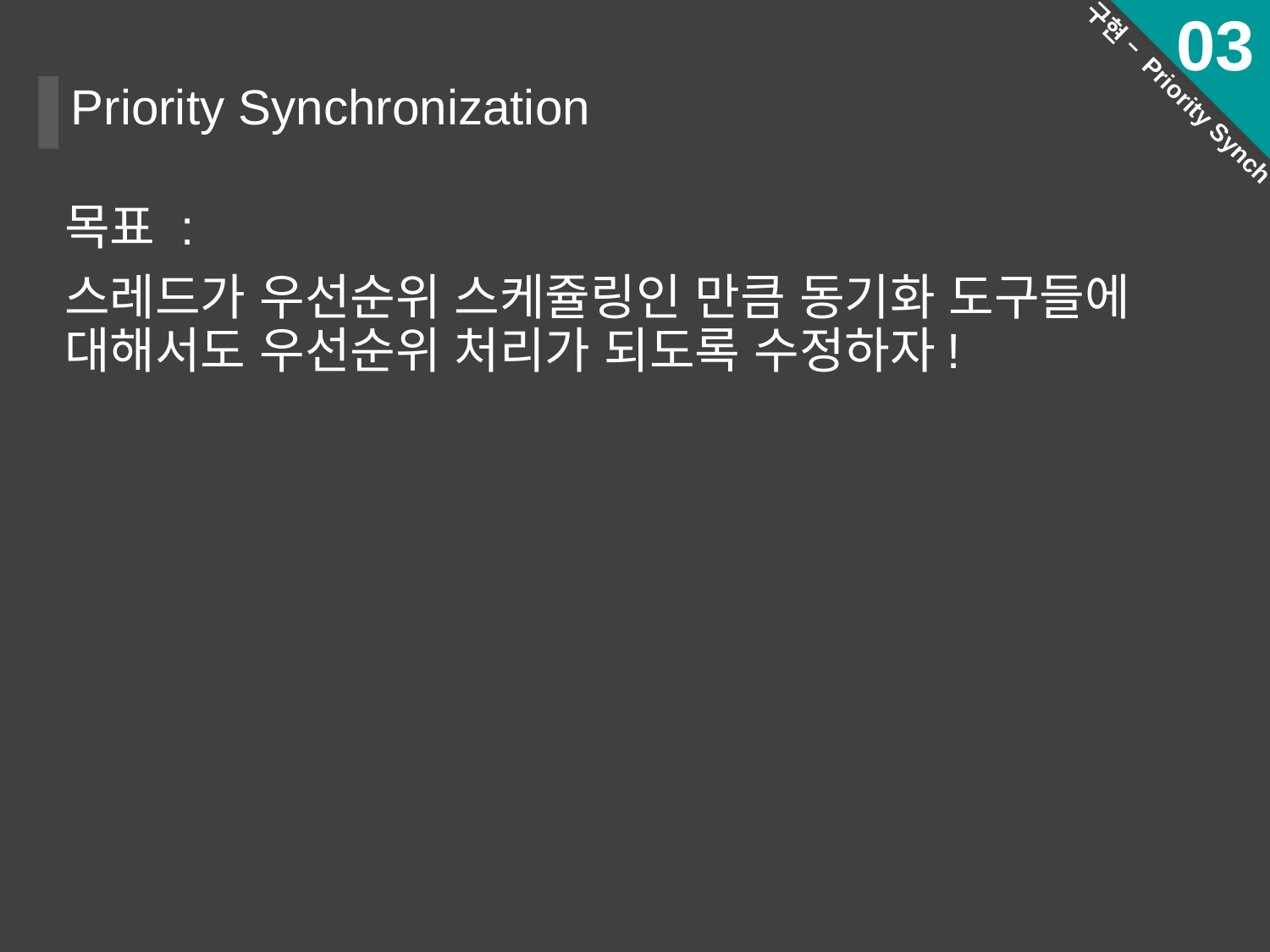

03

Priority Synchronization
구현 – Priority Synch
목표 :
스레드가 우선순위 스케쥴링인 만큼 동기화 도구들에 대해서도 우선순위 처리가 되도록 수정하자!